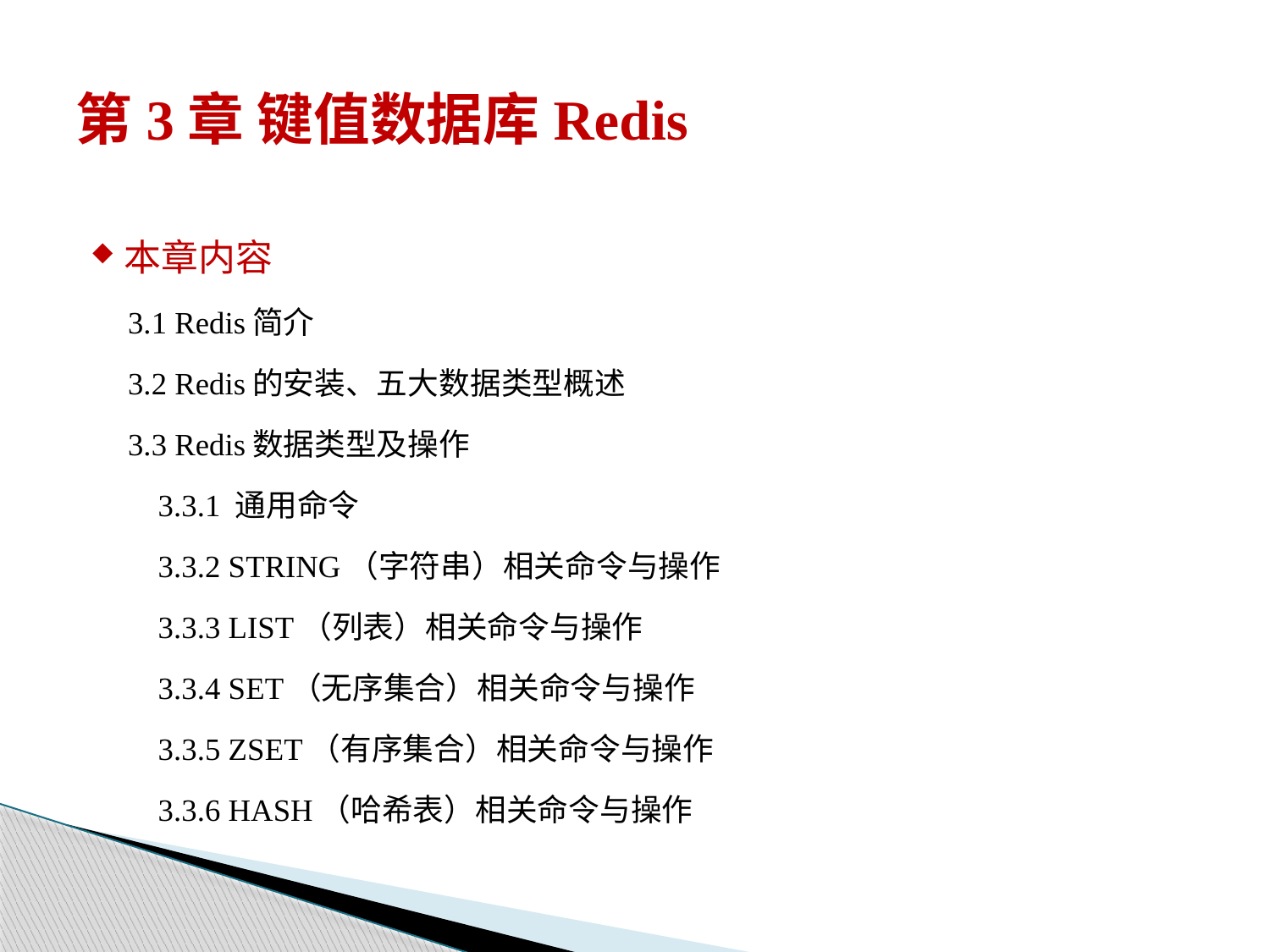

# 第3章 键值数据库Redis
本章内容
3.1 Redis简介
3.2 Redis的安装、五大数据类型概述
3.3 Redis数据类型及操作
		3.3.1 通用命令
		3.3.2 STRING（字符串）相关命令与操作
		3.3.3 LIST（列表）相关命令与操作
		3.3.4 SET（无序集合）相关命令与操作
		3.3.5 ZSET（有序集合）相关命令与操作
		3.3.6 HASH（哈希表）相关命令与操作